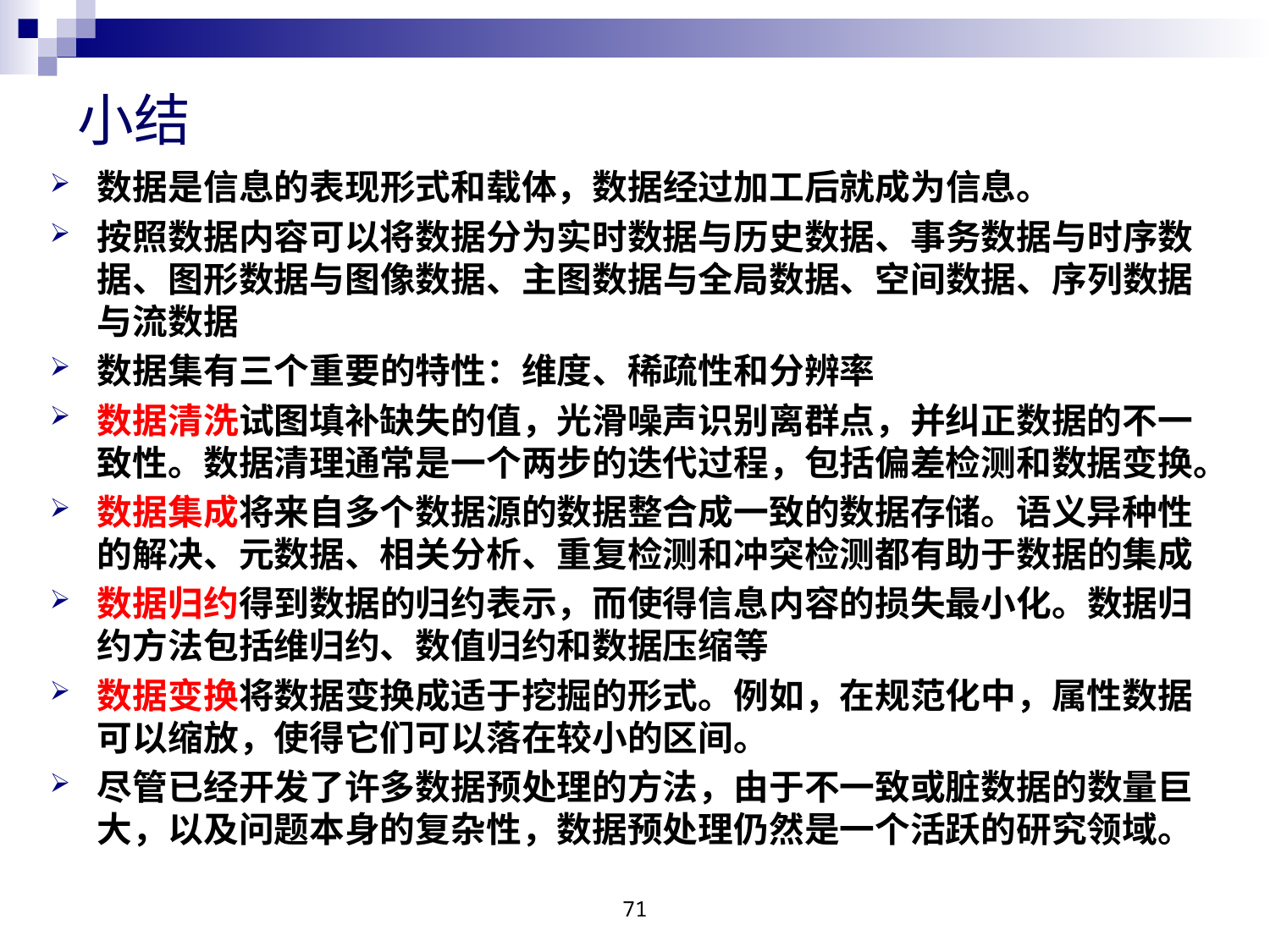

# 小结
数据是信息的表现形式和载体，数据经过加工后就成为信息。
按照数据内容可以将数据分为实时数据与历史数据、事务数据与时序数据、图形数据与图像数据、主图数据与全局数据、空间数据、序列数据与流数据
数据集有三个重要的特性：维度、稀疏性和分辨率
数据清洗试图填补缺失的值，光滑噪声识别离群点，并纠正数据的不一致性。数据清理通常是一个两步的迭代过程，包括偏差检测和数据变换。
数据集成将来自多个数据源的数据整合成一致的数据存储。语义异种性的解决、元数据、相关分析、重复检测和冲突检测都有助于数据的集成
数据归约得到数据的归约表示，而使得信息内容的损失最小化。数据归约方法包括维归约、数值归约和数据压缩等
数据变换将数据变换成适于挖掘的形式。例如，在规范化中，属性数据可以缩放，使得它们可以落在较小的区间。
尽管已经开发了许多数据预处理的方法，由于不一致或脏数据的数量巨大，以及问题本身的复杂性，数据预处理仍然是一个活跃的研究领域。

71